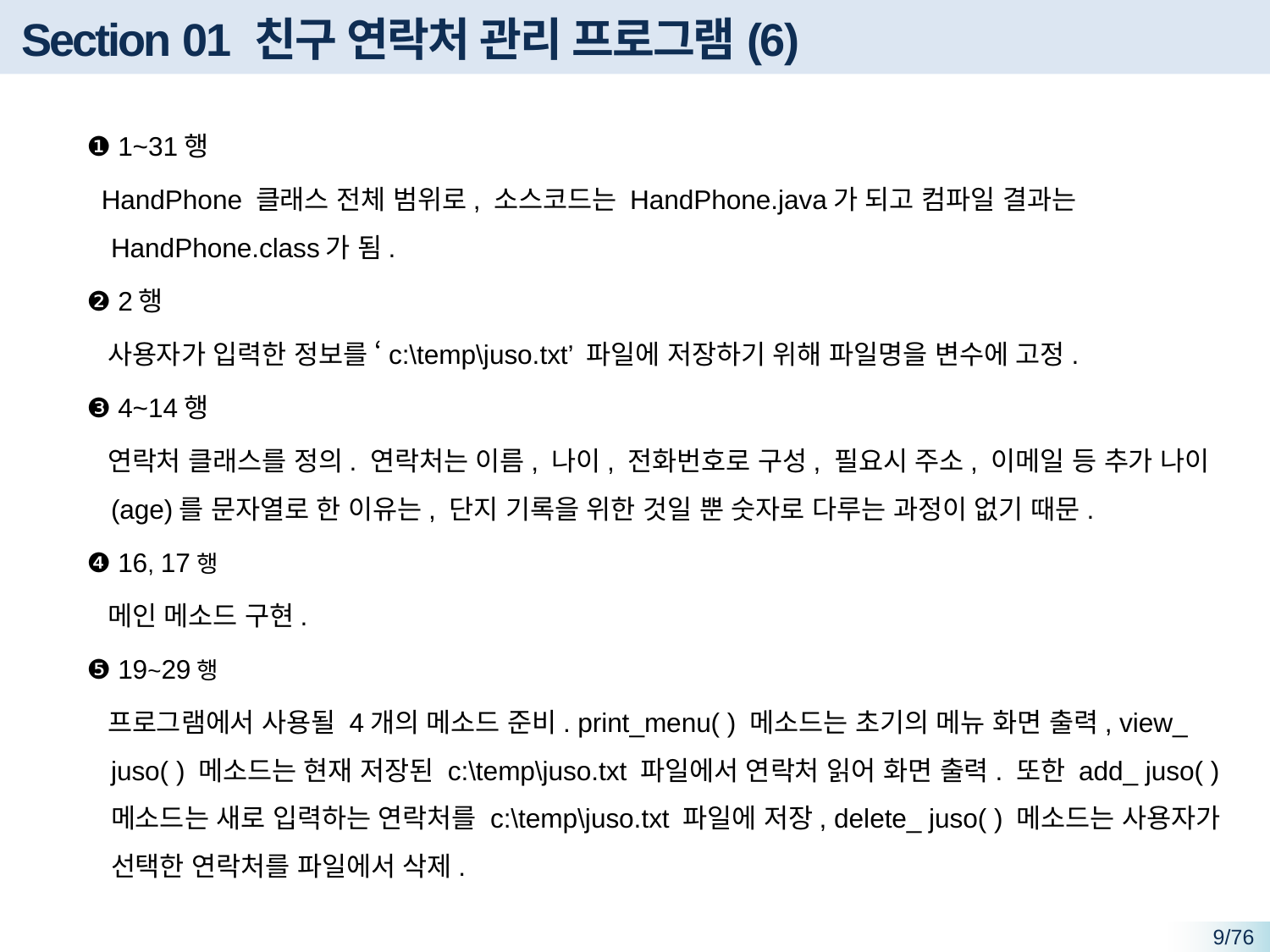

# Section 01 친구 연락처 관리 프로그램(6)
❶ 1~31행
  HandPhone 클래스 전체 범위로, 소스코드는 HandPhone.java가 되고 컴파일 결과는 HandPhone.class가 됨.
❷ 2행
  사용자가 입력한 정보를 ‘c:\temp\juso.txt’ 파일에 저장하기 위해 파일명을 변수에 고정.
❸ 4~14행
  연락처 클래스를 정의. 연락처는 이름, 나이, 전화번호로 구성, 필요시 주소, 이메일 등 추가 나이(age)를 문자열로 한 이유는, 단지 기록을 위한 것일 뿐 숫자로 다루는 과정이 없기 때문.
❹ 16, 17행
  메인 메소드 구현.
❺ 19~29행
  프로그램에서 사용될 4개의 메소드 준비. print_menu( ) 메소드는 초기의 메뉴 화면 출력, view_ juso( ) 메소드는 현재 저장된 c:\temp\juso.txt 파일에서 연락처 읽어 화면 출력. 또한 add_ juso( ) 메소드는 새로 입력하는 연락처를 c:\temp\juso.txt 파일에 저장, delete_ juso( ) 메소드는 사용자가 선택한 연락처를 파일에서 삭제.